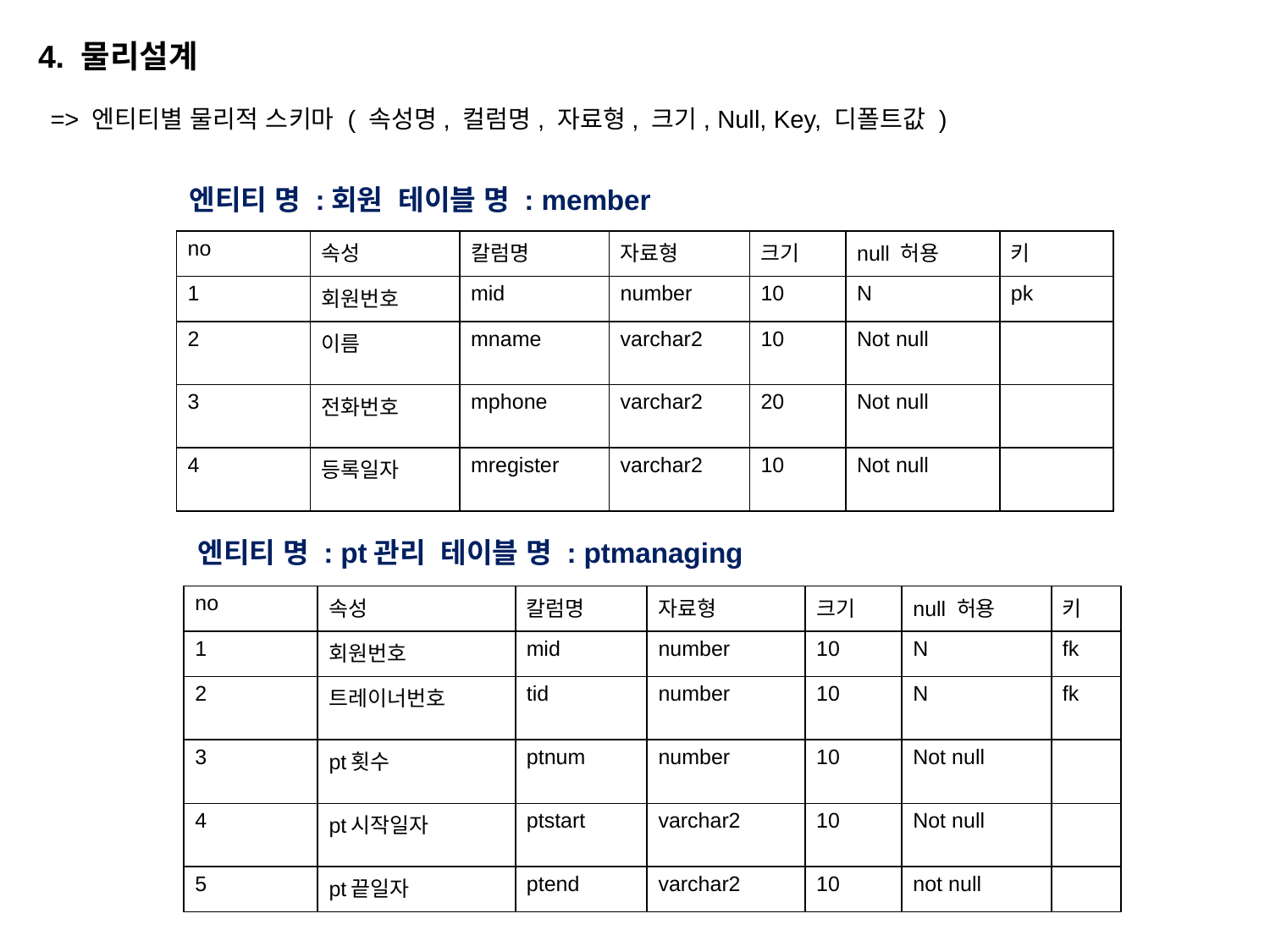

4. 물리설계
=> 엔티티별 물리적 스키마 ( 속성명, 컬럼명, 자료형, 크기, Null, Key, 디폴트값 )
엔티티 명 :회원  테이블 명 : member
| no | 속성 | 칼럼명 | 자료형 | 크기 | null 허용 | 키 |
| --- | --- | --- | --- | --- | --- | --- |
| 1 | 회원번호 | mid | number | 10 | N | pk |
| 2 | 이름 | mname | varchar2 | 10 | Not null |  |
| 3 | 전화번호 | mphone | varchar2 | 20 | Not null |  |
| 4 | 등록일자 | mregister | varchar2 | 10 | Not null |  |
엔티티 명 : pt관리  테이블 명 : ptmanaging
| no | 속성 | 칼럼명 | 자료형 | 크기 | null 허용 | 키 |
| --- | --- | --- | --- | --- | --- | --- |
| 1 | 회원번호 | mid | number | 10 | N | fk |
| 2 | 트레이너번호 | tid | number | 10 | N | fk |
| 3 | pt횟수 | ptnum | number | 10 | Not null |  |
| 4 | pt시작일자 | ptstart | varchar2 | 10 | Not null |  |
| 5 | pt끝일자 | ptend | varchar2 | 10 | not null |  |